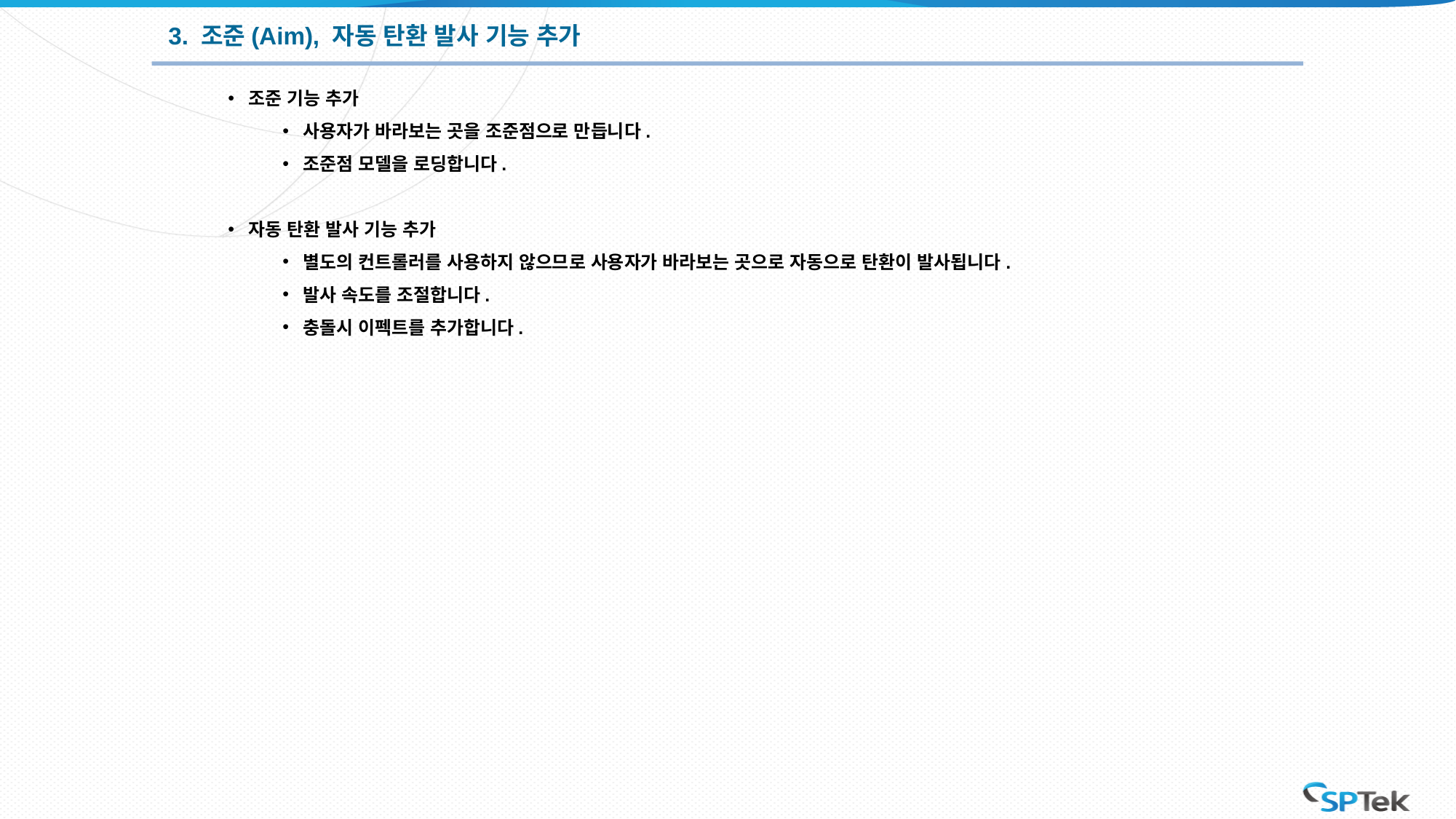

3. 조준(Aim), 자동 탄환 발사 기능 추가

조준 기능 추가
사용자가 바라보는 곳을 조준점으로 만듭니다.
조준점 모델을 로딩합니다.

자동 탄환 발사 기능 추가
별도의 컨트롤러를 사용하지 않으므로 사용자가 바라보는 곳으로 자동으로 탄환이 발사됩니다.
발사 속도를 조절합니다.
충돌시 이펙트를 추가합니다.